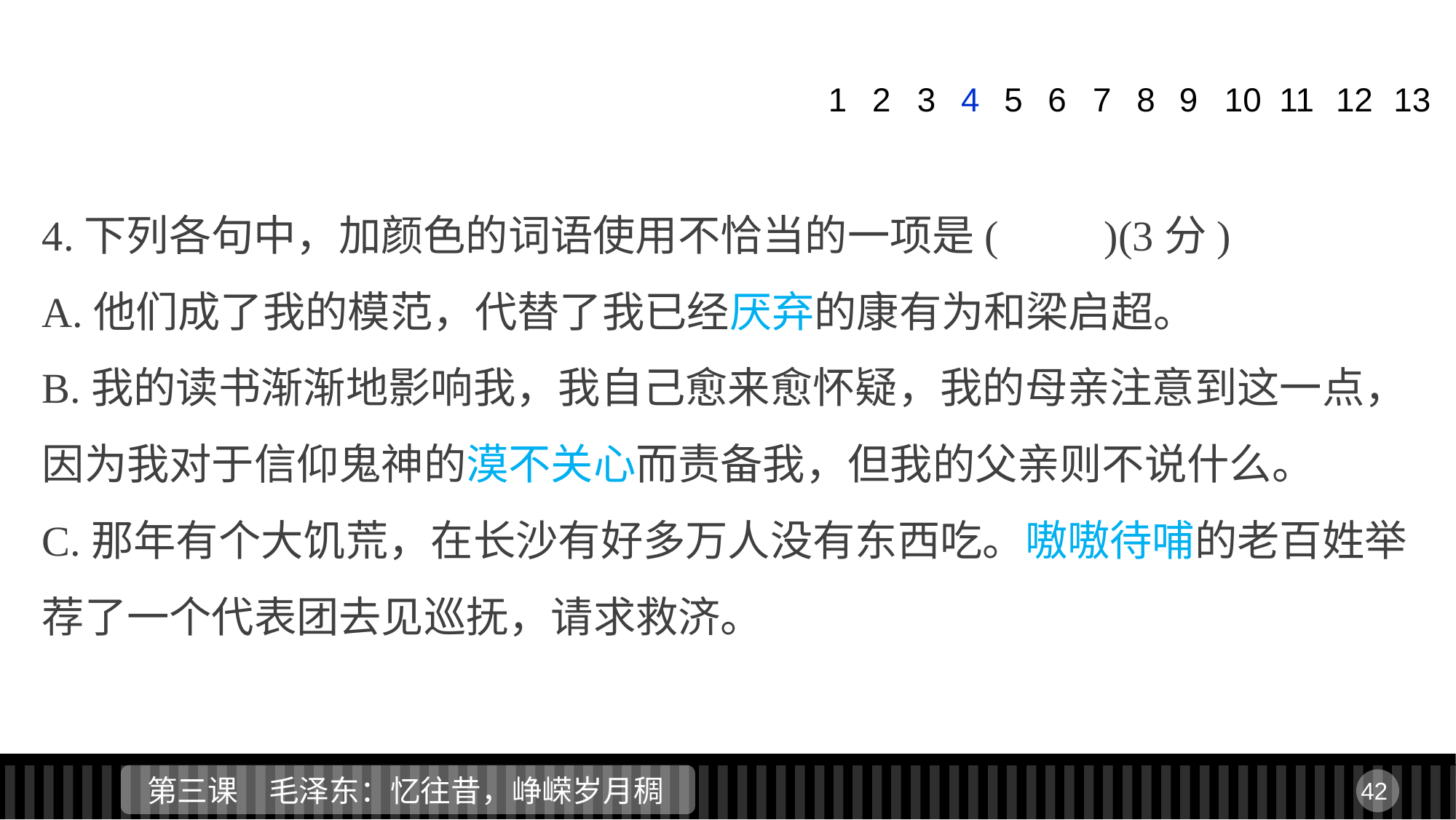

1
2
3
4
5
6
7
8
9
11
12
13
10
4.下列各句中，加颜色的词语使用不恰当的一项是(　　)(3分)
A.他们成了我的模范，代替了我已经厌弃的康有为和梁启超。
B.我的读书渐渐地影响我，我自己愈来愈怀疑，我的母亲注意到这一点，因为我对于信仰鬼神的漠不关心而责备我，但我的父亲则不说什么。
C.那年有个大饥荒，在长沙有好多万人没有东西吃。嗷嗷待哺的老百姓举荐了一个代表团去见巡抚，请求救济。